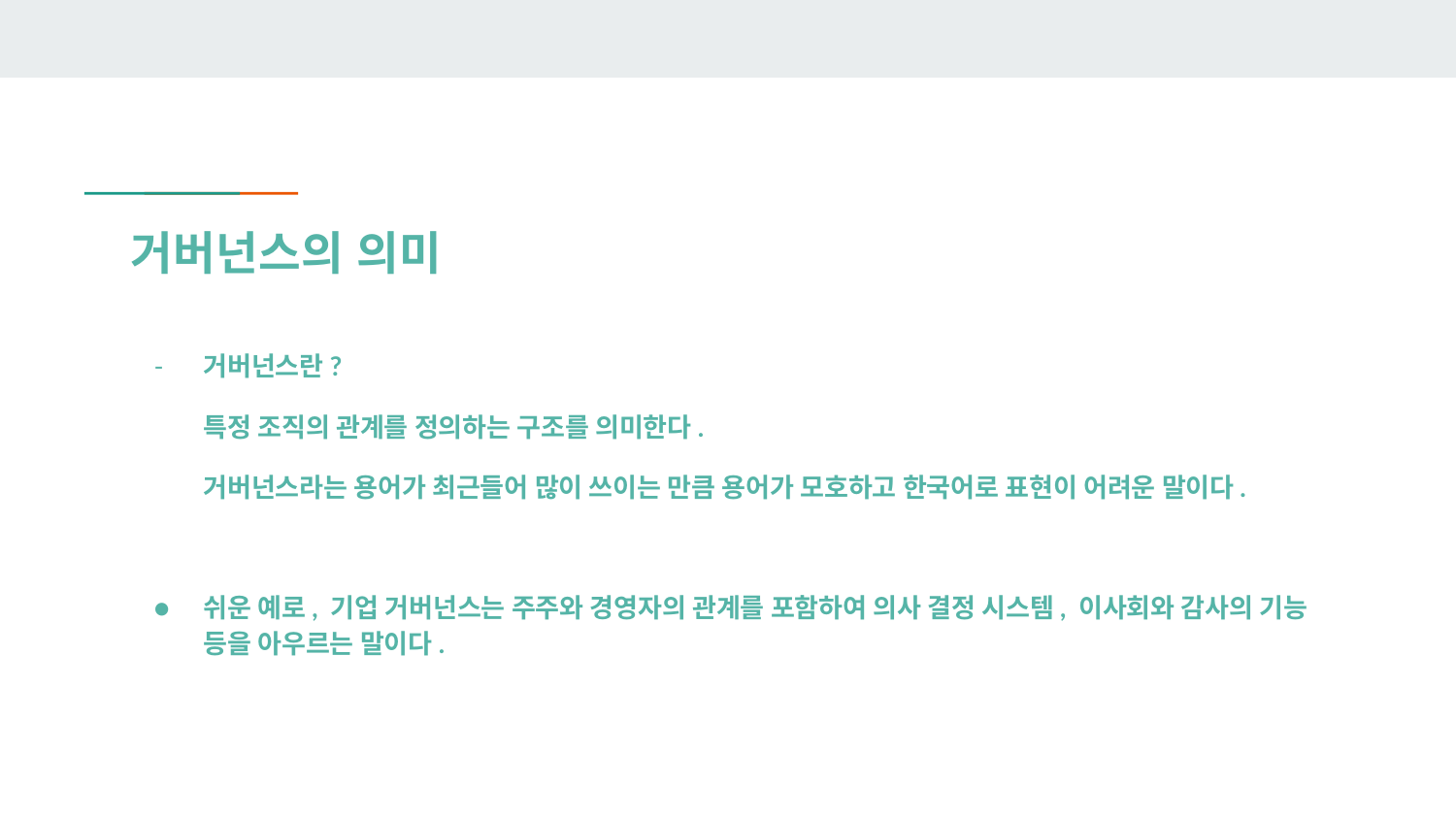

# 거버넌스의 의미
거버넌스란?
특정 조직의 관계를 정의하는 구조를 의미한다.
거버넌스라는 용어가 최근들어 많이 쓰이는 만큼 용어가 모호하고 한국어로 표현이 어려운 말이다.

쉬운 예로, 기업 거버넌스는 주주와 경영자의 관계를 포함하여 의사 결정 시스템, 이사회와 감사의 기능 등을 아우르는 말이다.